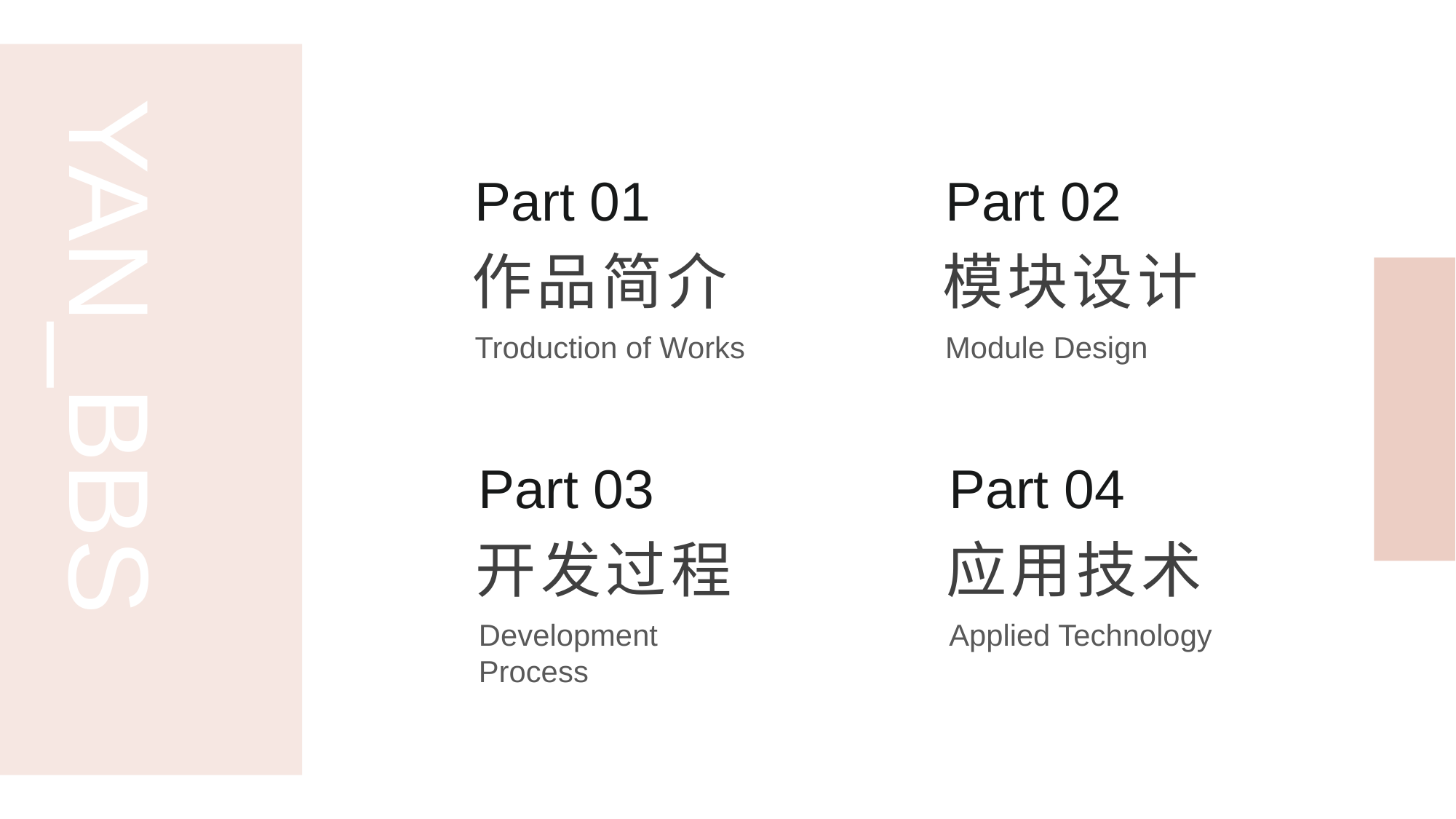

YAN_BBS
Part 01
Part 02
作品简介
模块设计

Module Design
Troduction of Works
Part 03
Part 04
开发过程
应用技术
Development Process
Applied Technology